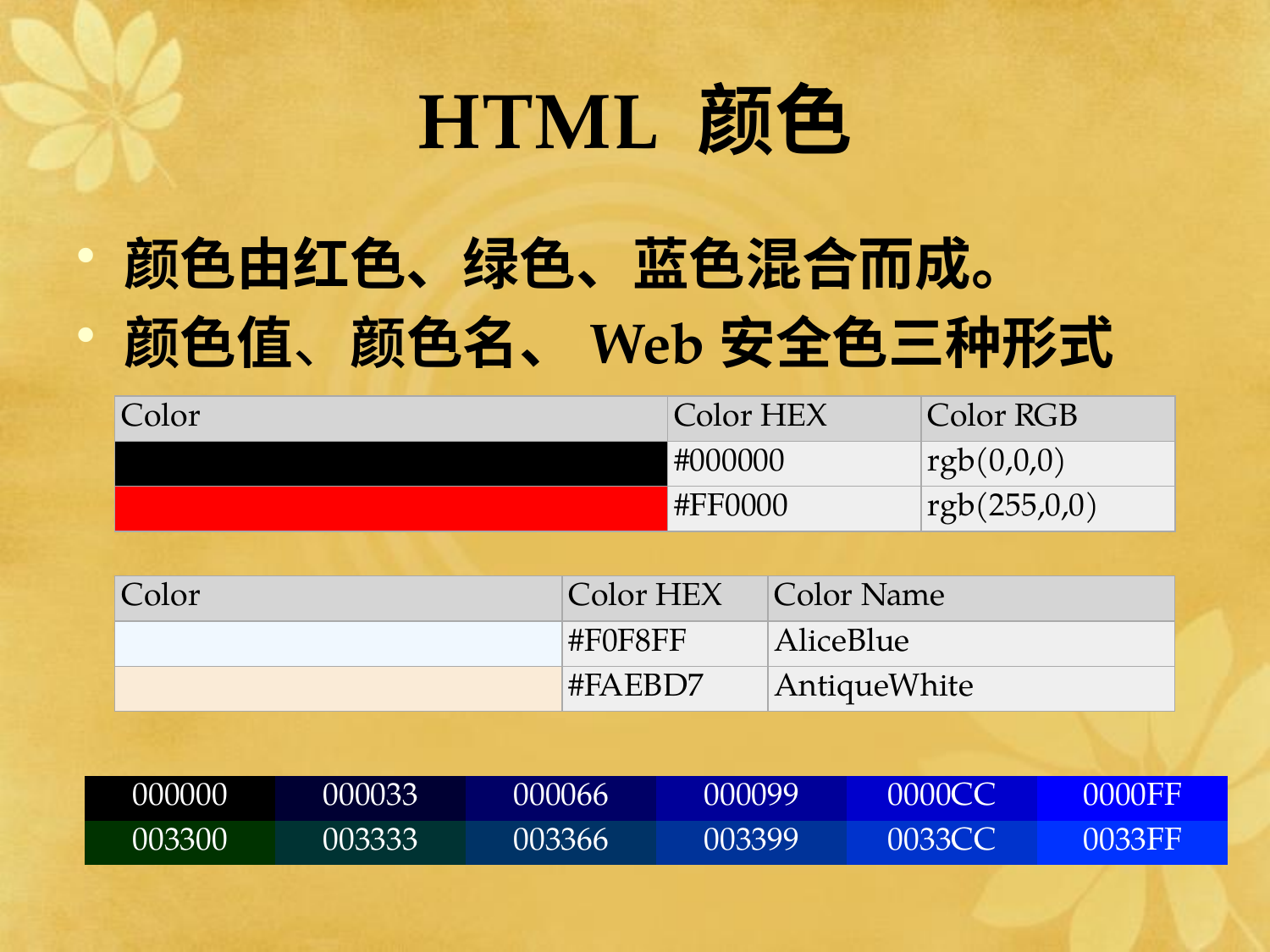

# HTML 颜色
颜色由红色、绿色、蓝色混合而成。
颜色值、颜色名、Web安全色三种形式

| Color | Color HEX | Color RGB |
| --- | --- | --- |
|  | #000000 | rgb(0,0,0) |
|  | #FF0000 | rgb(255,0,0) |
| Color | Color HEX | Color Name |
| --- | --- | --- |
|  | #F0F8FF | AliceBlue |
|  | #FAEBD7 | AntiqueWhite |
| 000000 | 000033 | 000066 | 000099 | 0000CC | 0000FF |
| --- | --- | --- | --- | --- | --- |
| 003300 | 003333 | 003366 | 003399 | 0033CC | 0033FF |